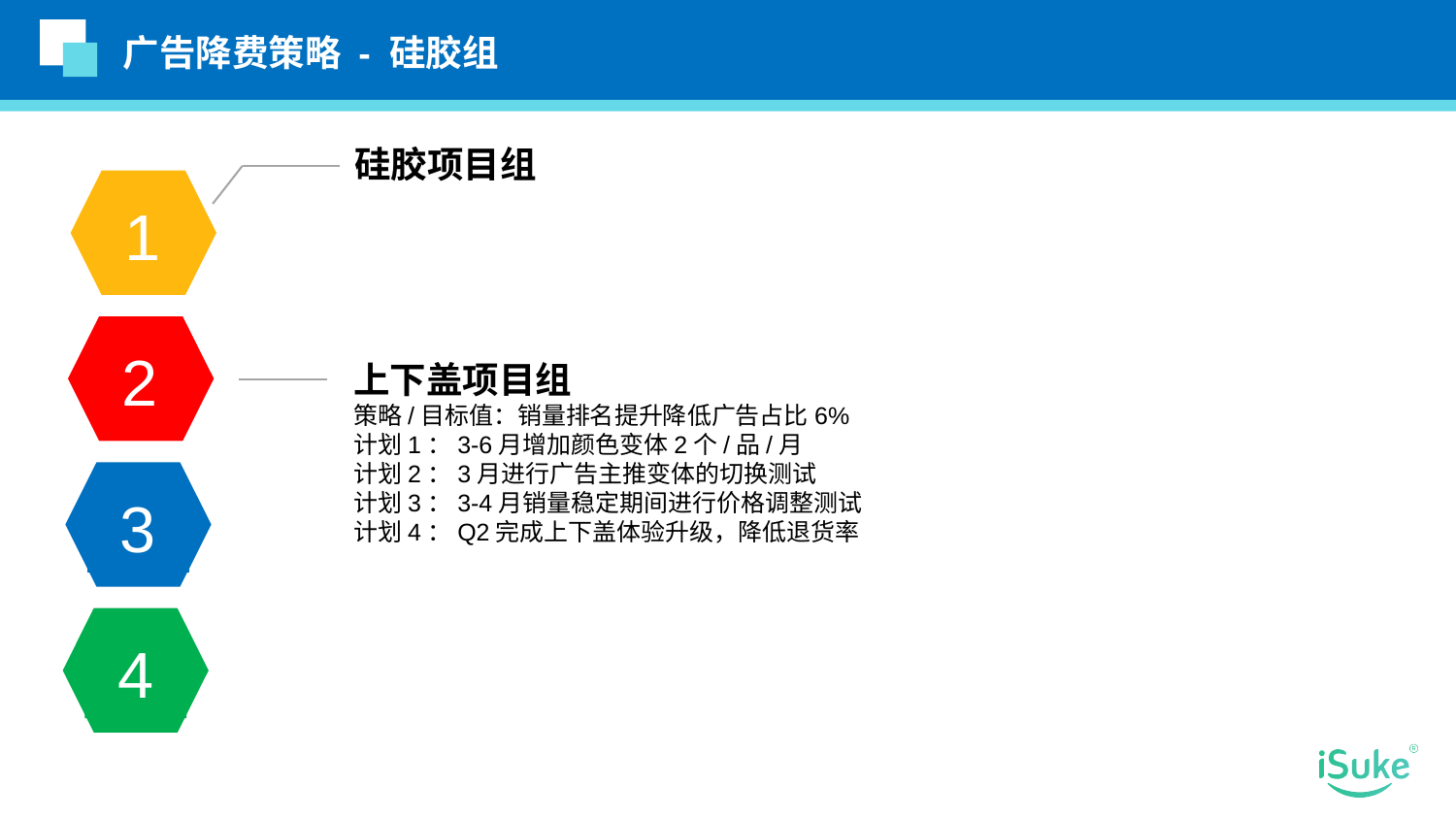

广告降费策略 - 硅胶组

硅胶项目组

1

2
上下盖项目组
策略/目标值：销量排名提升降低广告占比6%
计划1：3-6月增加颜色变体2个/品/月
计划2：3月进行广告主推变体的切换测试
计划3：3-4月销量稳定期间进行价格调整测试
计划4：Q2完成上下盖体验升级，降低退货率

3

4